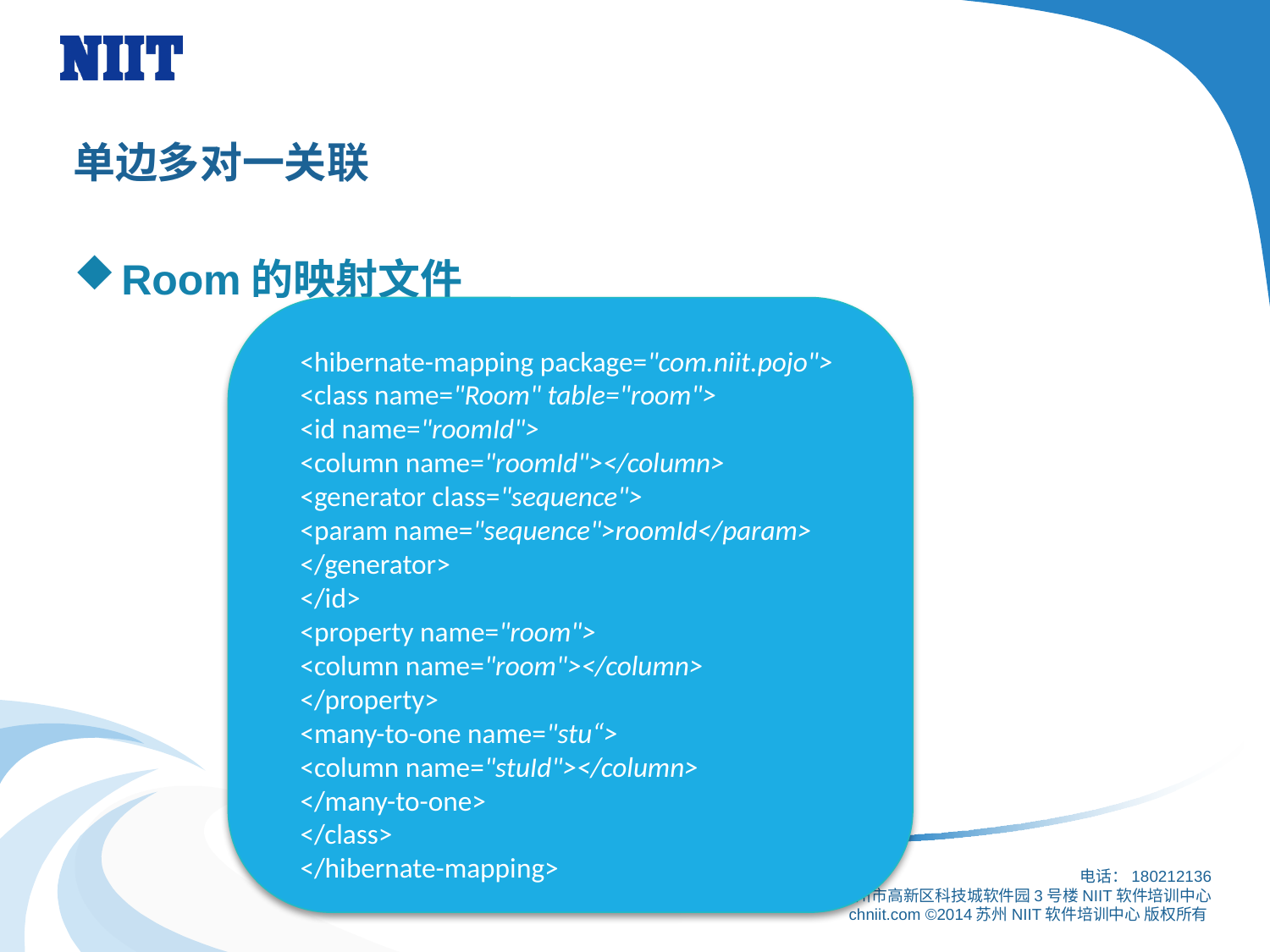

# 单边多对一关联
Room的映射文件

<hibernate-mapping package="com.niit.pojo">
<class name="Room" table="room">
<id name="roomId">
<column name="roomId"></column>
<generator class="sequence">
<param name="sequence">roomId</param>
</generator>
</id>
<property name="room">
<column name="room"></column>
</property>
<many-to-one name="stu“>
<column name="stuId"></column>
</many-to-one>
</class>
</hibernate-mapping>